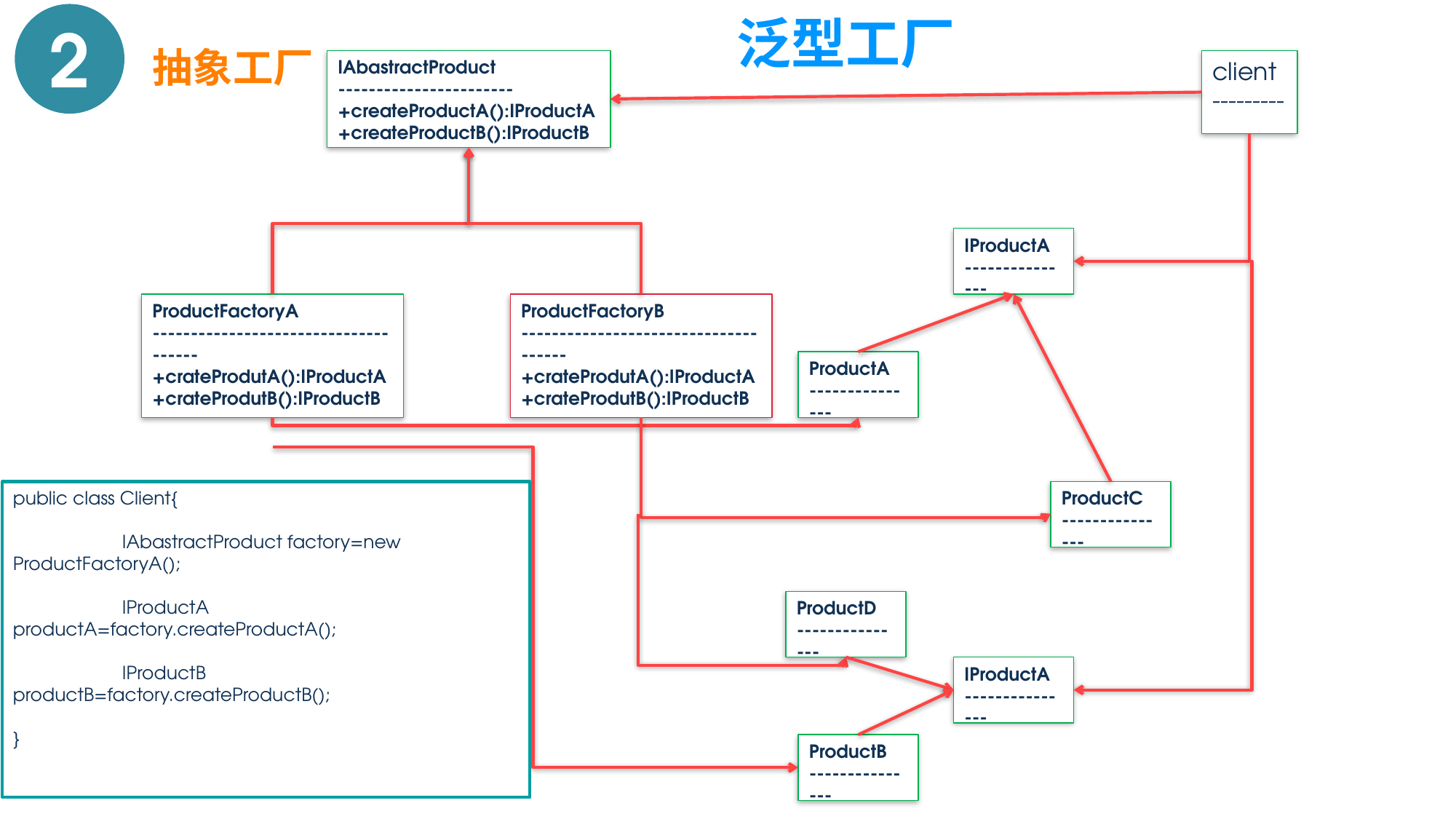

2
泛型工厂
抽象工厂
IAbastractProduct
-----------------------
+createProductA():IProductA
+createProductB():IProductB
client
---------

IProductA
---------------
ProductFactoryA
-------------------------------------
+crateProdutA():IProductA
+crateProdutB():IProductB
ProductFactoryB
-------------------------------------
+crateProdutA():IProductA
+crateProdutB():IProductB
ProductA
---------------
public class Client{

	IAbastractProduct factory=new ProductFactoryA();

	IProductA productA=factory.createProductA();

	IProductB productB=factory.createProductB();

}

ProductC
---------------
ProductD
---------------
IProductA
---------------
ProductB
---------------